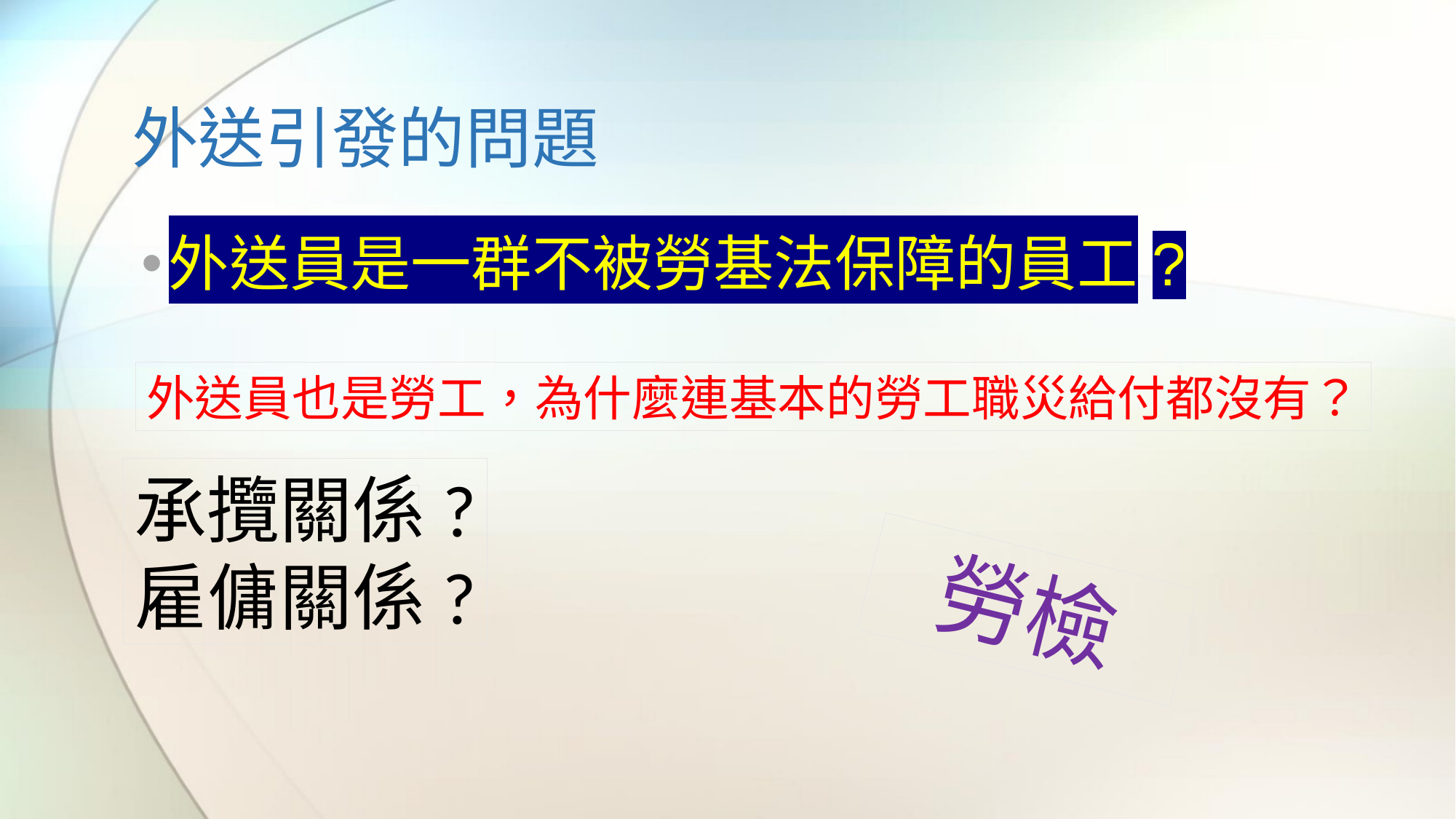

# 外送引發的問題
外送員是一群不被勞基法保障的員工?
外送員也是勞工，為什麼連基本的勞工職災給付都沒有？
承攬關係?
雇傭關係?

勞檢